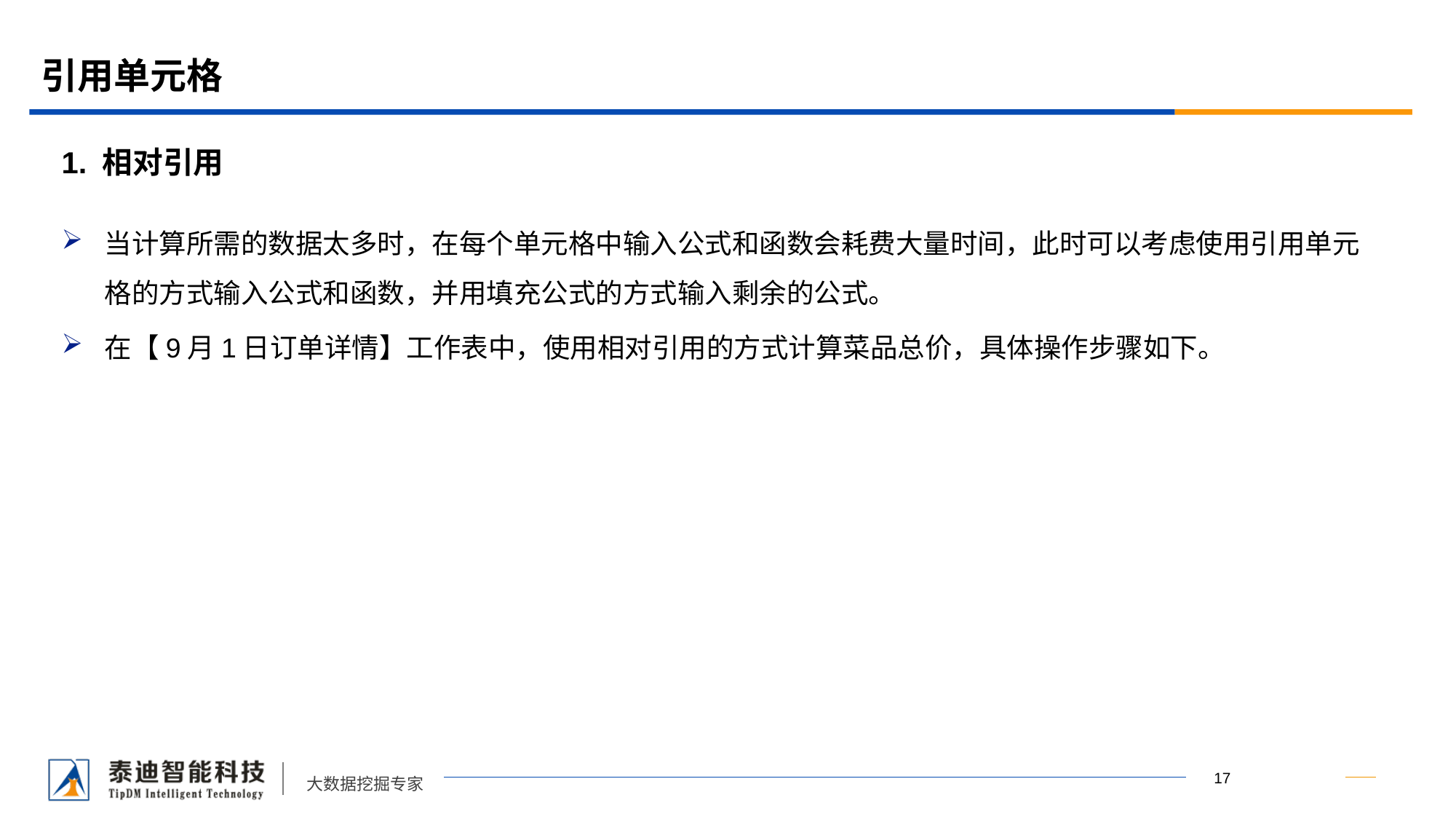

# 引用单元格
1. 相对引用
当计算所需的数据太多时，在每个单元格中输入公式和函数会耗费大量时间，此时可以考虑使用引用单元格的方式输入公式和函数，并用填充公式的方式输入剩余的公式。
在【9月1日订单详情】工作表中，使用相对引用的方式计算菜品总价，具体操作步骤如下。